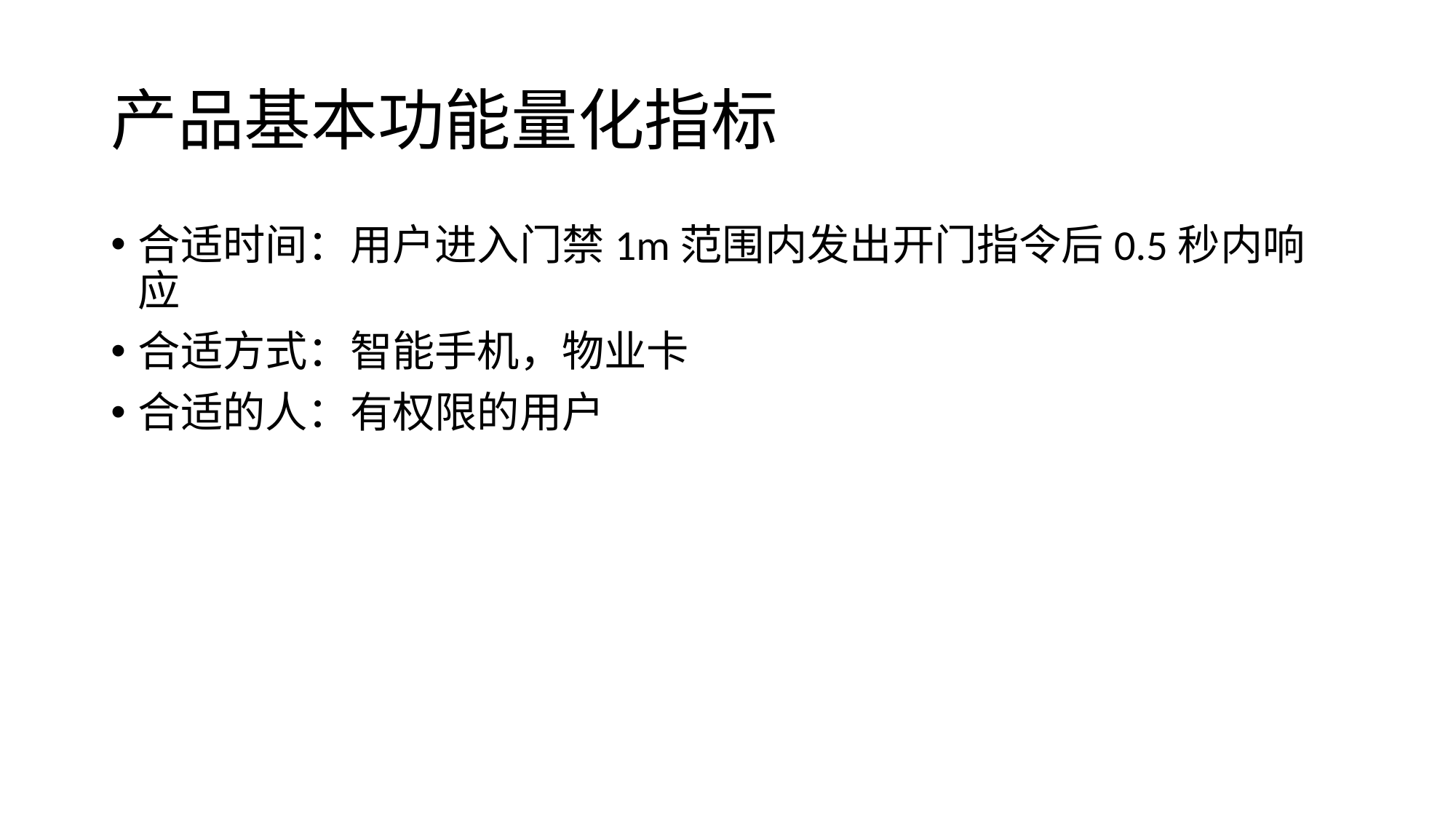

# 产品基本功能量化指标
合适时间：用户进入门禁1m范围内发出开门指令后0.5秒内响应
合适方式：智能手机，物业卡
合适的人：有权限的用户